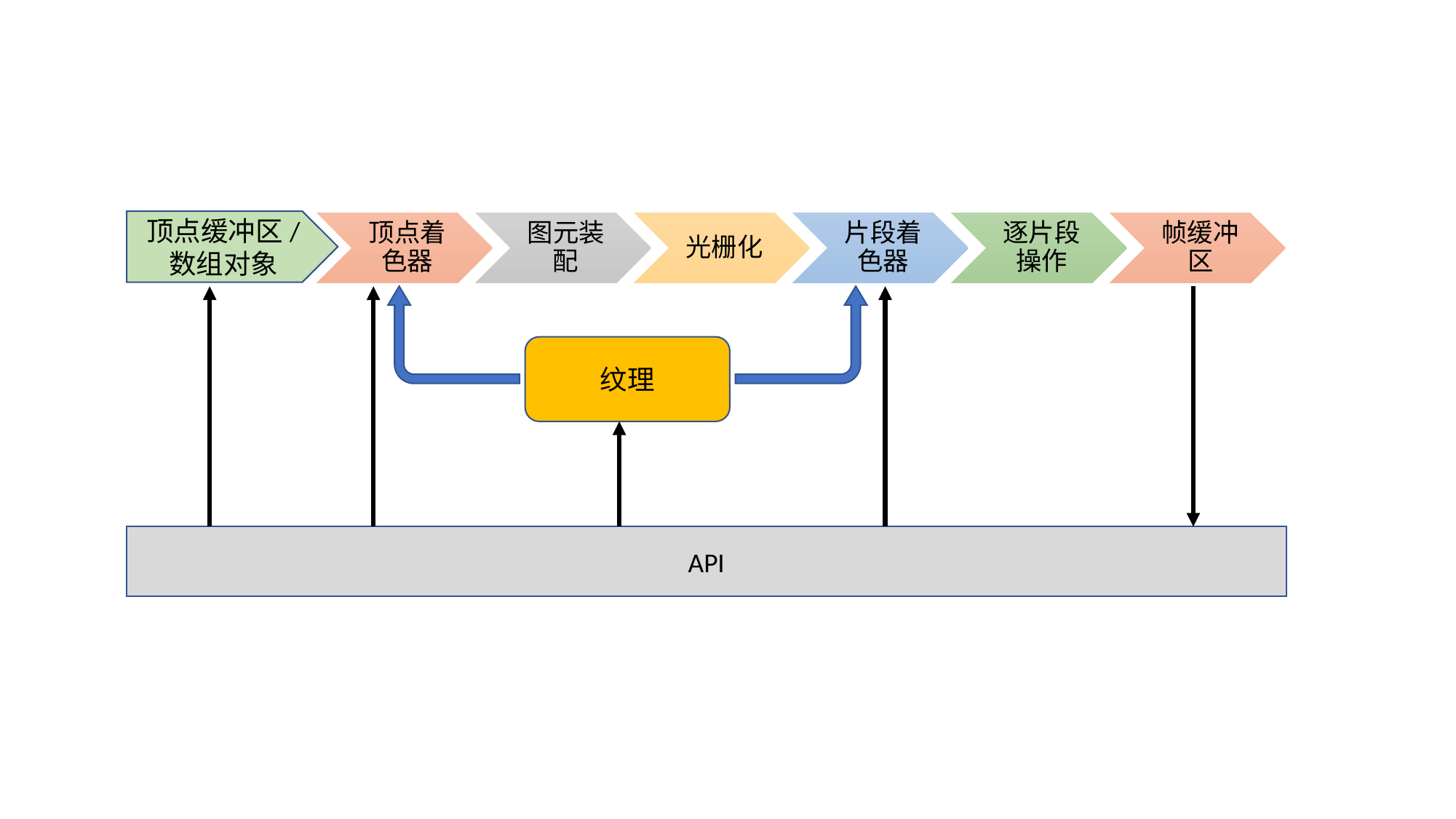

顶点着色器
图元装配
光栅化
片段着色器
逐片段操作
帧缓冲区
顶点缓冲区/
数组对象

纹理
API